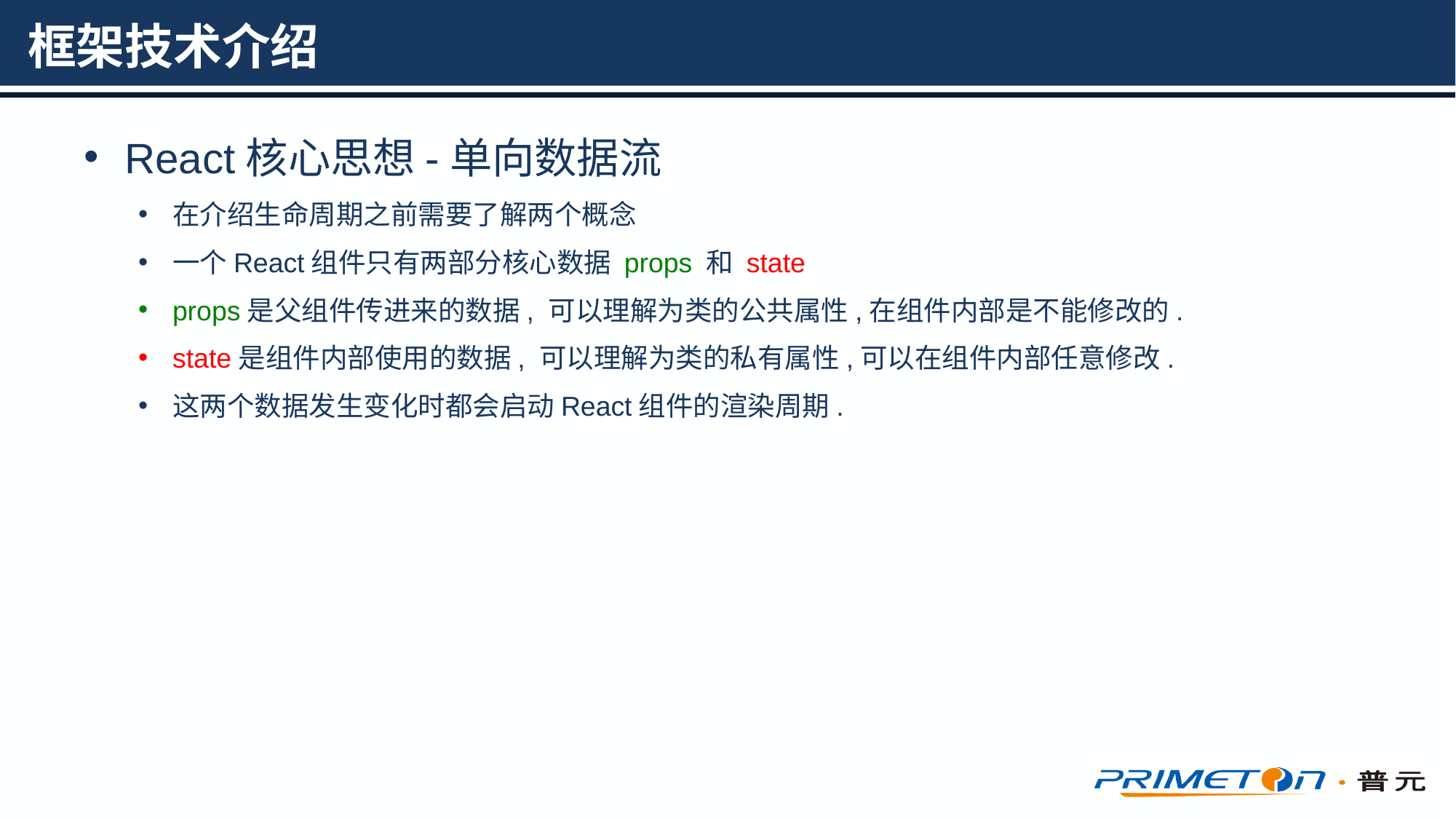

# 框架技术介绍
React核心思想-单向数据流
在介绍生命周期之前需要了解两个概念
一个React组件只有两部分核心数据 props 和 state
props是父组件传进来的数据, 可以理解为类的公共属性,在组件内部是不能修改的.
state是组件内部使用的数据, 可以理解为类的私有属性,可以在组件内部任意修改.
这两个数据发生变化时都会启动React组件的渲染周期.